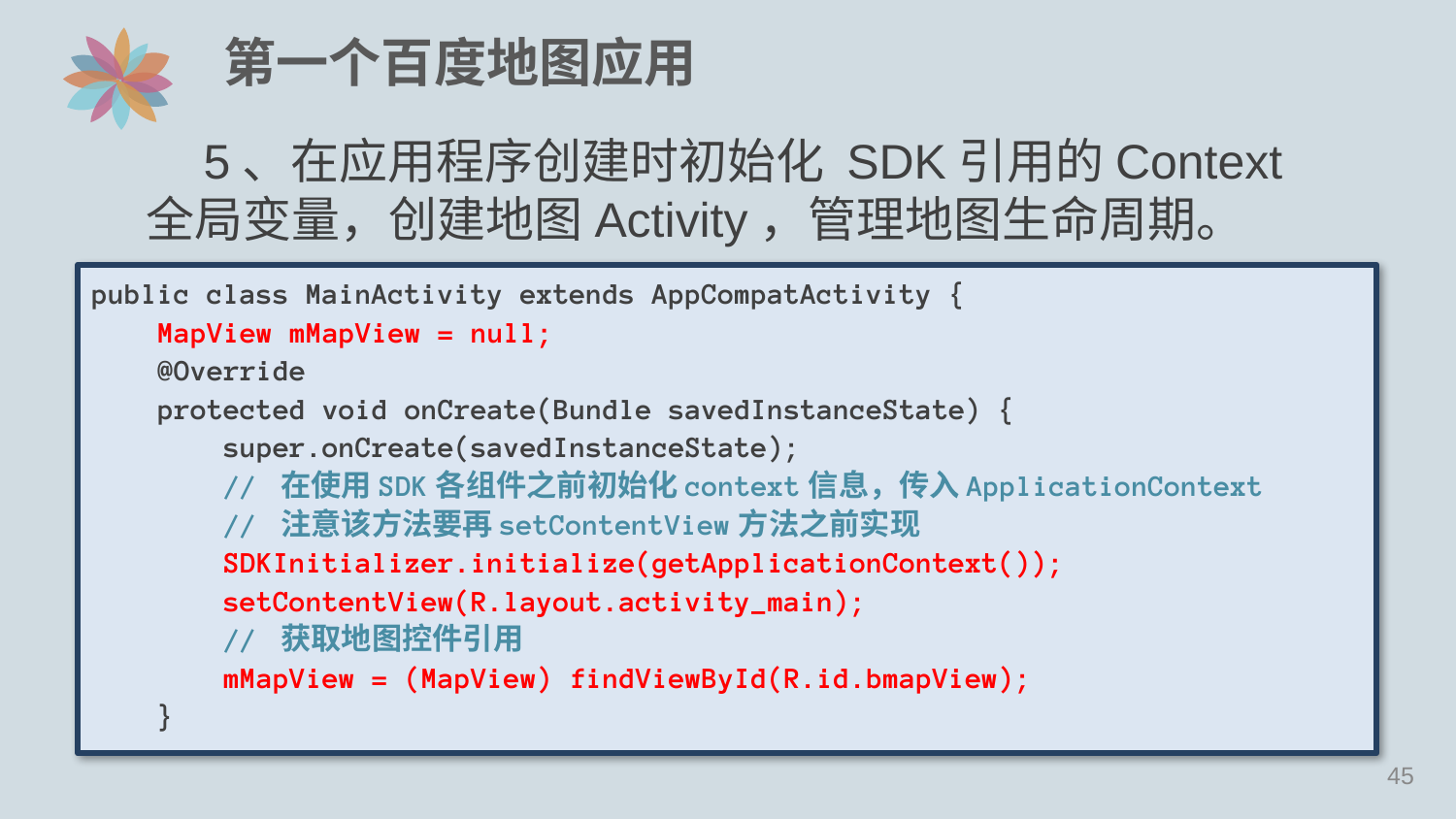

# 第一个百度地图应用
5、在应用程序创建时初始化 SDK引用的Context 全局变量，创建地图Activity，管理地图生命周期。
public class MainActivity extends AppCompatActivity {
    MapView mMapView = null;
    @Override
    protected void onCreate(Bundle savedInstanceState) {
        super.onCreate(savedInstanceState);
        // 在使用SDK各组件之前初始化context信息，传入ApplicationContext
        // 注意该方法要再setContentView方法之前实现
        SDKInitializer.initialize(getApplicationContext());
        setContentView(R.layout.activity_main);
        // 获取地图控件引用
        mMapView = (MapView) findViewById(R.id.bmapView);
    }

45